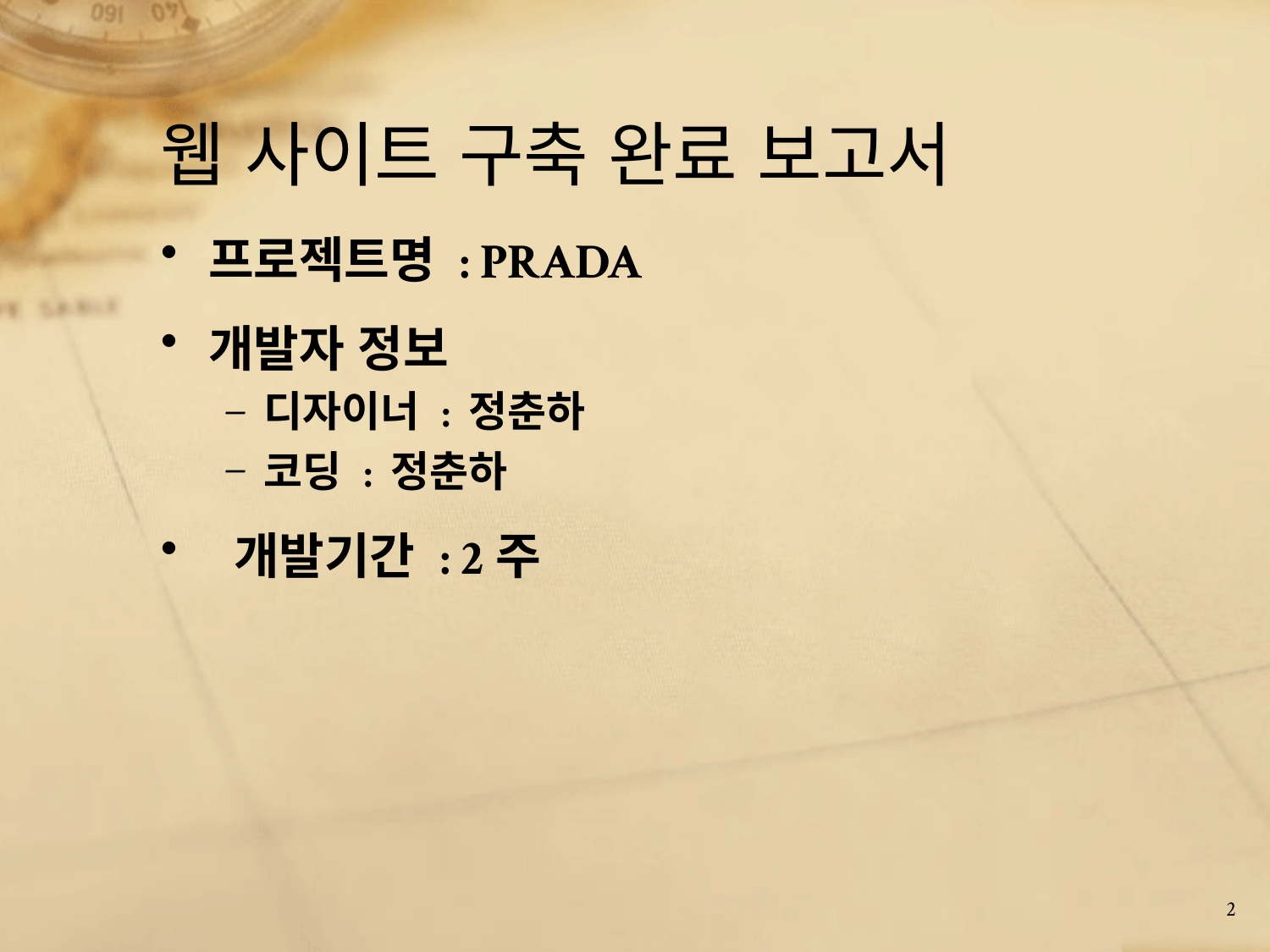

# 웹 사이트 구축 완료 보고서
프로젝트명 : PRADA
개발자 정보
디자이너 : 정춘하
코딩 : 정춘하
 개발기간 : 2주
2